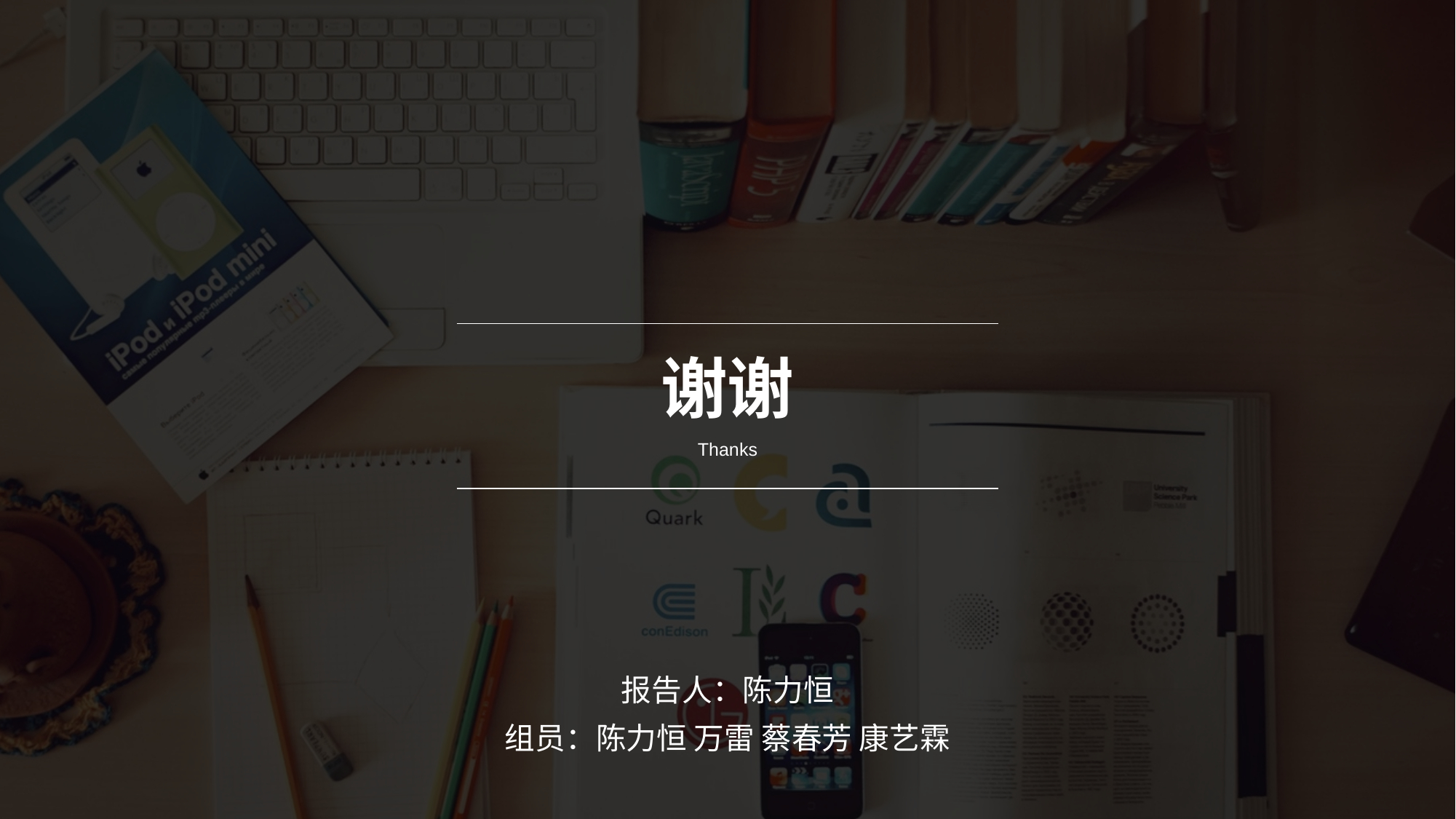

谢谢
Thanks
报告人：陈力恒
组员：陈力恒 万雷 蔡春芳 康艺霖